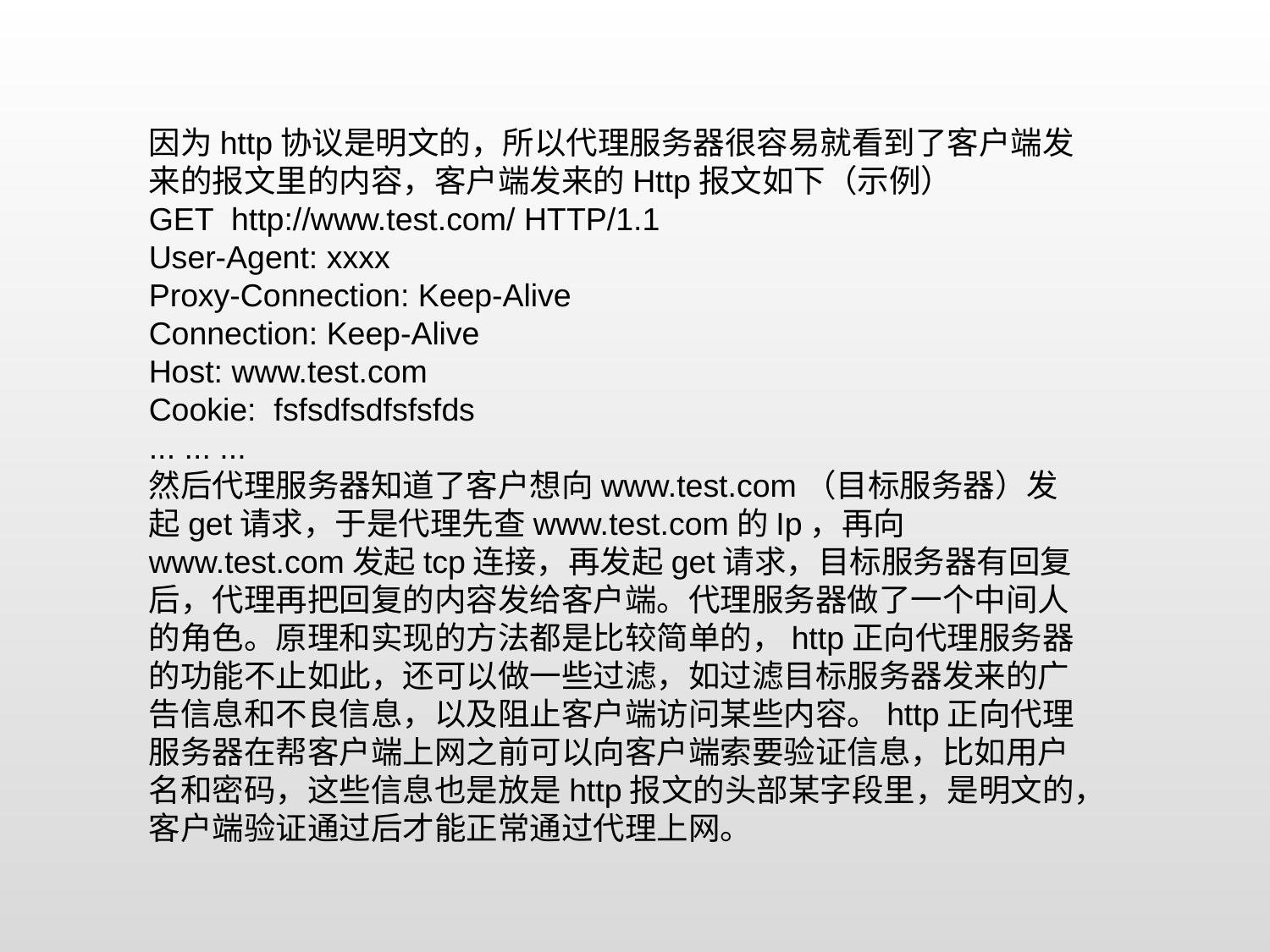

因为http协议是明文的，所以代理服务器很容易就看到了客户端发来的报文里的内容，客户端发来的Http报文如下（示例）
GET  http://www.test.com/ HTTP/1.1
User-Agent: xxxx
Proxy-Connection: Keep-Alive
Connection: Keep-Alive
Host: www.test.com
Cookie:  fsfsdfsdfsfsfds
... ... ...
然后代理服务器知道了客户想向www.test.com（目标服务器）发起get请求，于是代理先查www.test.com的Ip，再向www.test.com发起tcp连接，再发起get请求，目标服务器有回复后，代理再把回复的内容发给客户端。代理服务器做了一个中间人的角色。原理和实现的方法都是比较简单的，http正向代理服务器的功能不止如此，还可以做一些过滤，如过滤目标服务器发来的广告信息和不良信息，以及阻止客户端访问某些内容。http正向代理服务器在帮客户端上网之前可以向客户端索要验证信息，比如用户名和密码，这些信息也是放是http报文的头部某字段里，是明文的，客户端验证通过后才能正常通过代理上网。